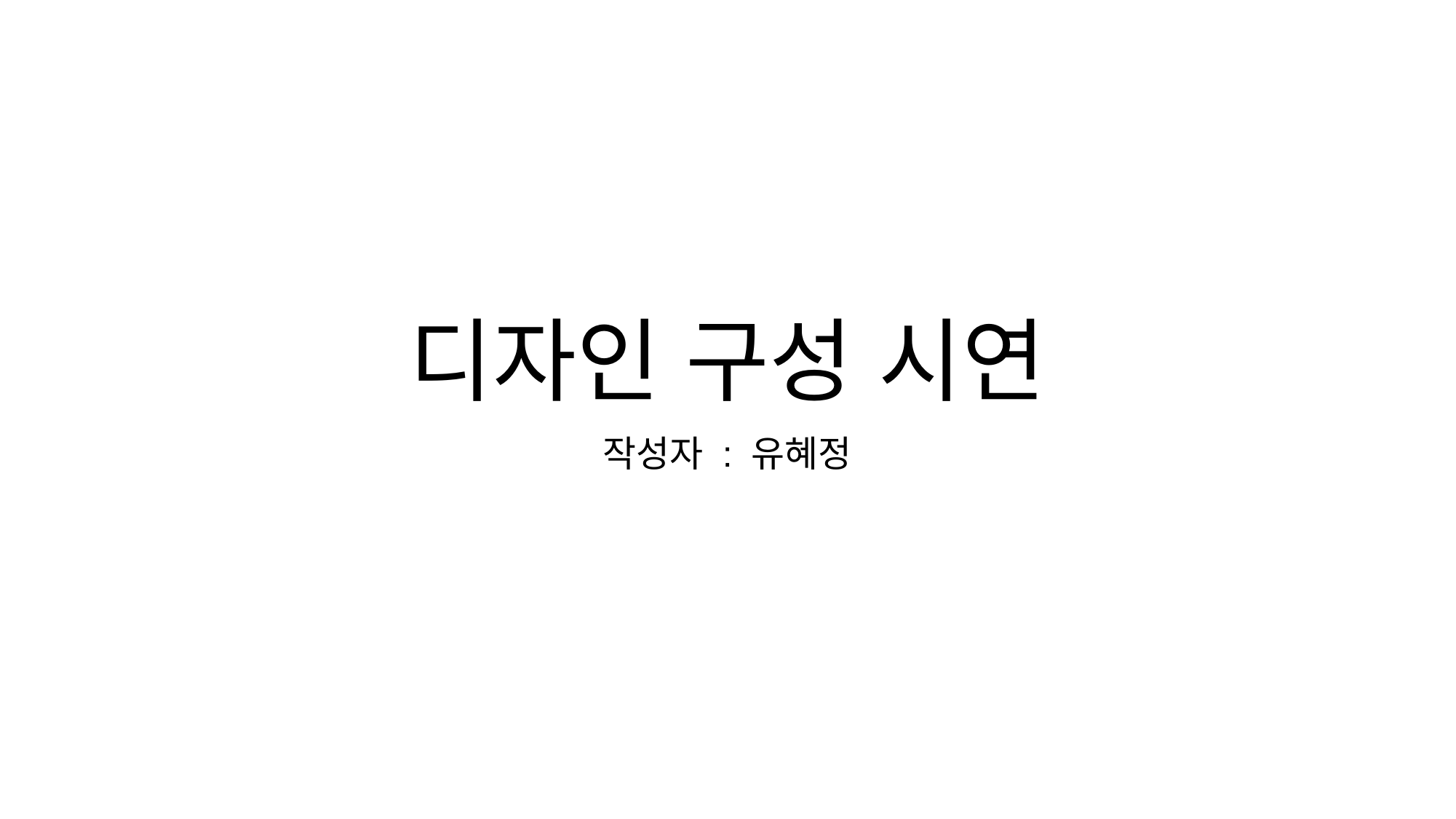

# 디자인 구성 시연
작성자 : 유혜정